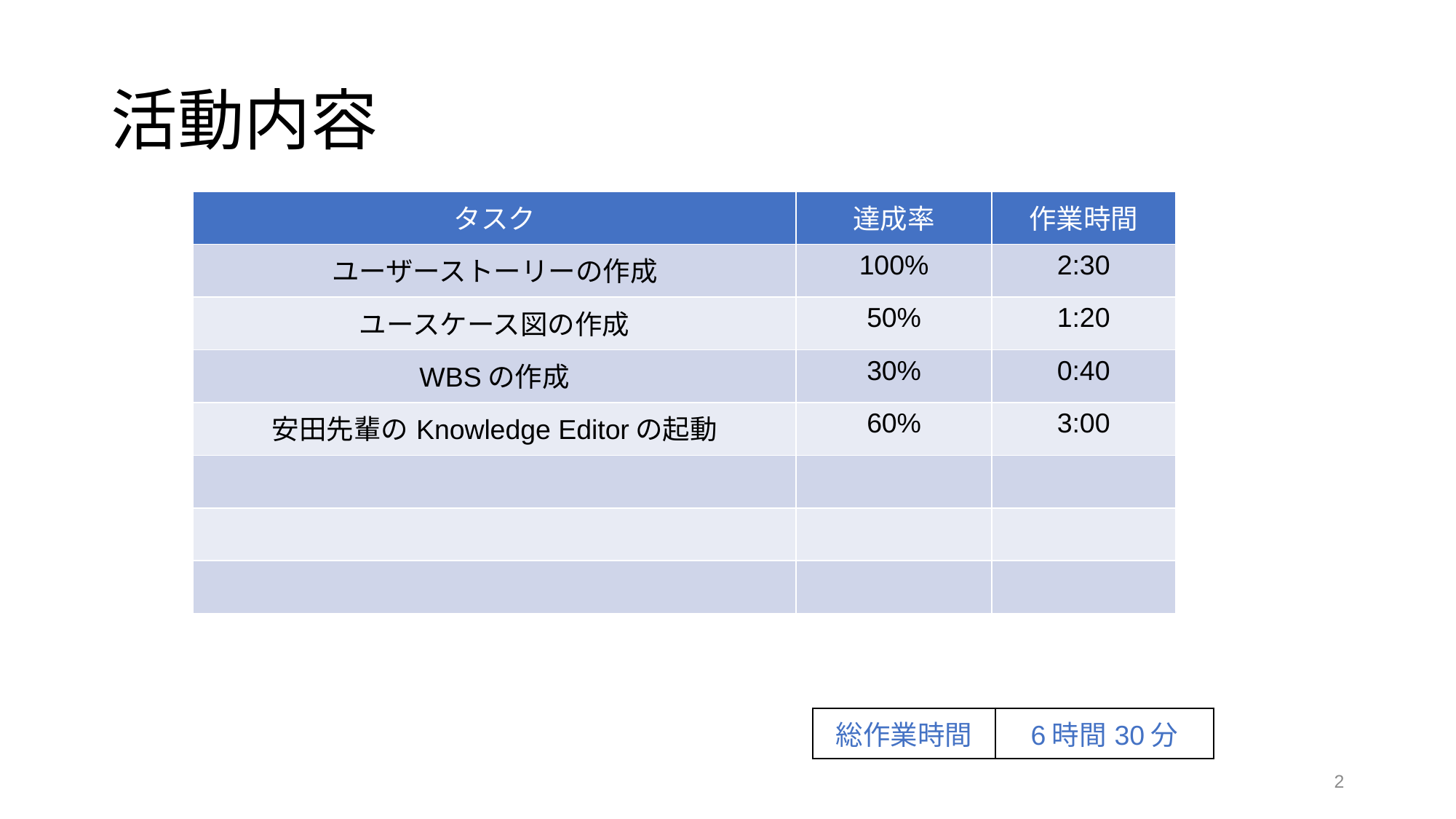

# 活動内容
| タスク | 達成率 | 作業時間 |
| --- | --- | --- |
| ユーザーストーリーの作成 | 100% | 2:30 |
| ユースケース図の作成 | 50% | 1:20 |
| WBSの作成 | 30% | 0:40 |
| 安田先輩のKnowledge Editorの起動 | 60% | 3:00 |
|  |  |  |
|  |  |  |
|  |  |  |
| 総作業時間 | 6時間30分 |
| --- | --- |
2